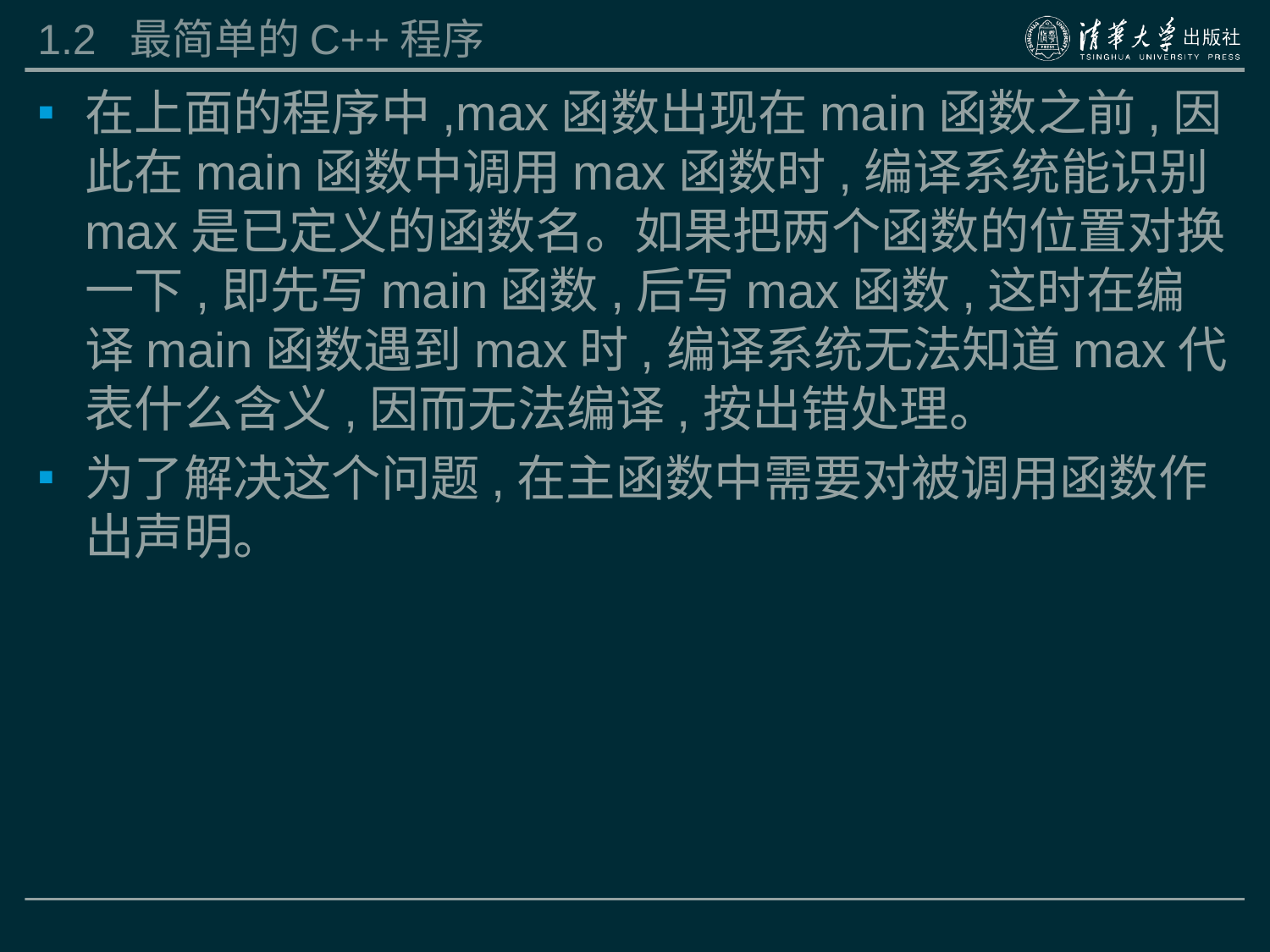

# 1.2  最简单的C++程序
在上面的程序中,max函数出现在main函数之前,因此在main函数中调用max函数时,编译系统能识别max是已定义的函数名。如果把两个函数的位置对换一下,即先写main函数,后写max函数,这时在编译main函数遇到max时,编译系统无法知道max代表什么含义,因而无法编译,按出错处理。
为了解决这个问题,在主函数中需要对被调用函数作出声明。